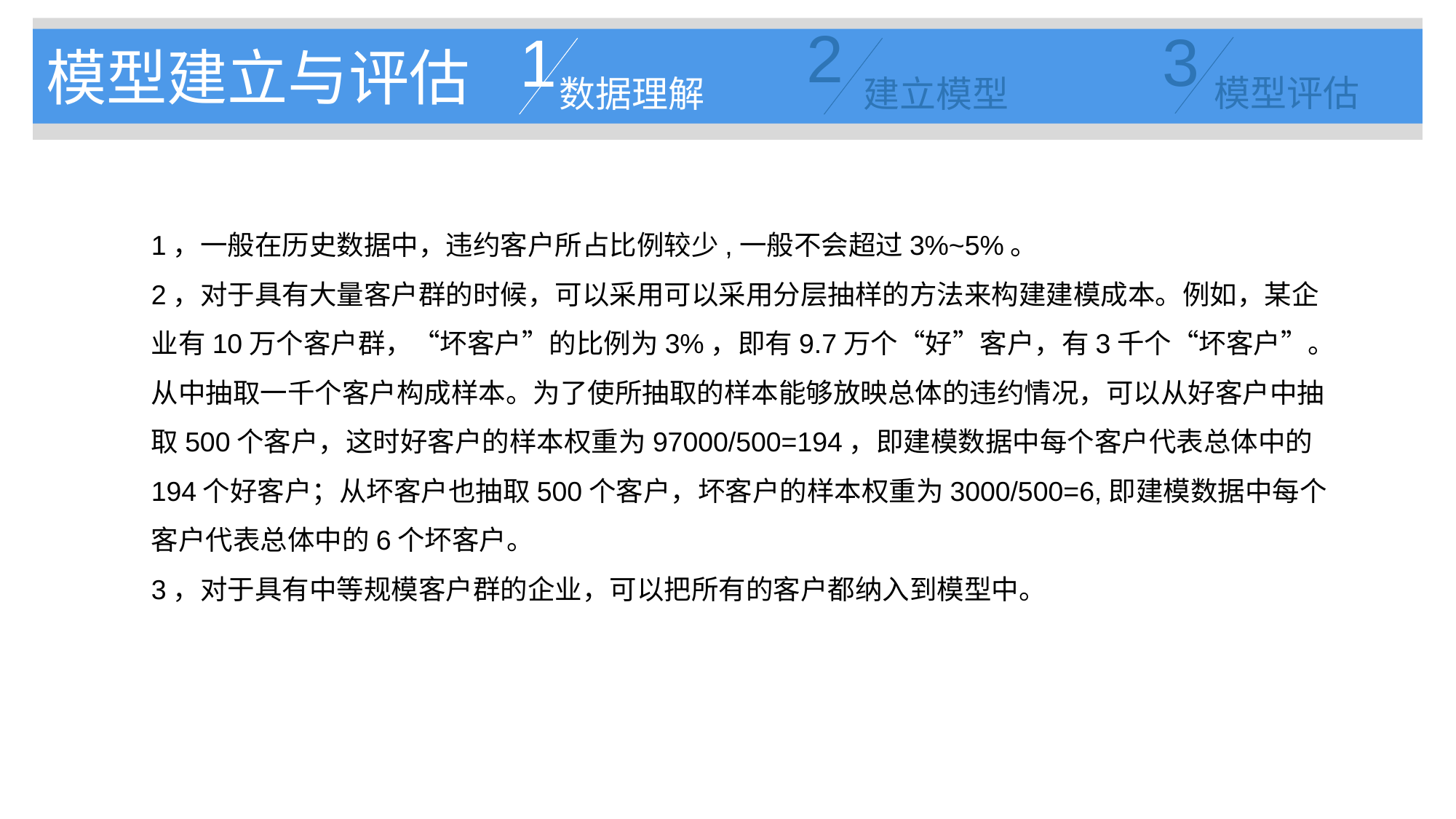

2

建立模型
3

模型评估
1
数据理解

模型建立与评估
1，一般在历史数据中，违约客户所占比例较少,一般不会超过3%~5%。
2，对于具有大量客户群的时候，可以采用可以采用分层抽样的方法来构建建模成本。例如，某企业有10万个客户群，“坏客户”的比例为3%，即有9.7万个“好”客户，有3千个“坏客户”。从中抽取一千个客户构成样本。为了使所抽取的样本能够放映总体的违约情况，可以从好客户中抽取500个客户，这时好客户的样本权重为97000/500=194，即建模数据中每个客户代表总体中的194个好客户；从坏客户也抽取500个客户，坏客户的样本权重为3000/500=6,即建模数据中每个客户代表总体中的6个坏客户。
3，对于具有中等规模客户群的企业，可以把所有的客户都纳入到模型中。

Subtitle
Input text here
Subtitle2
Input text here